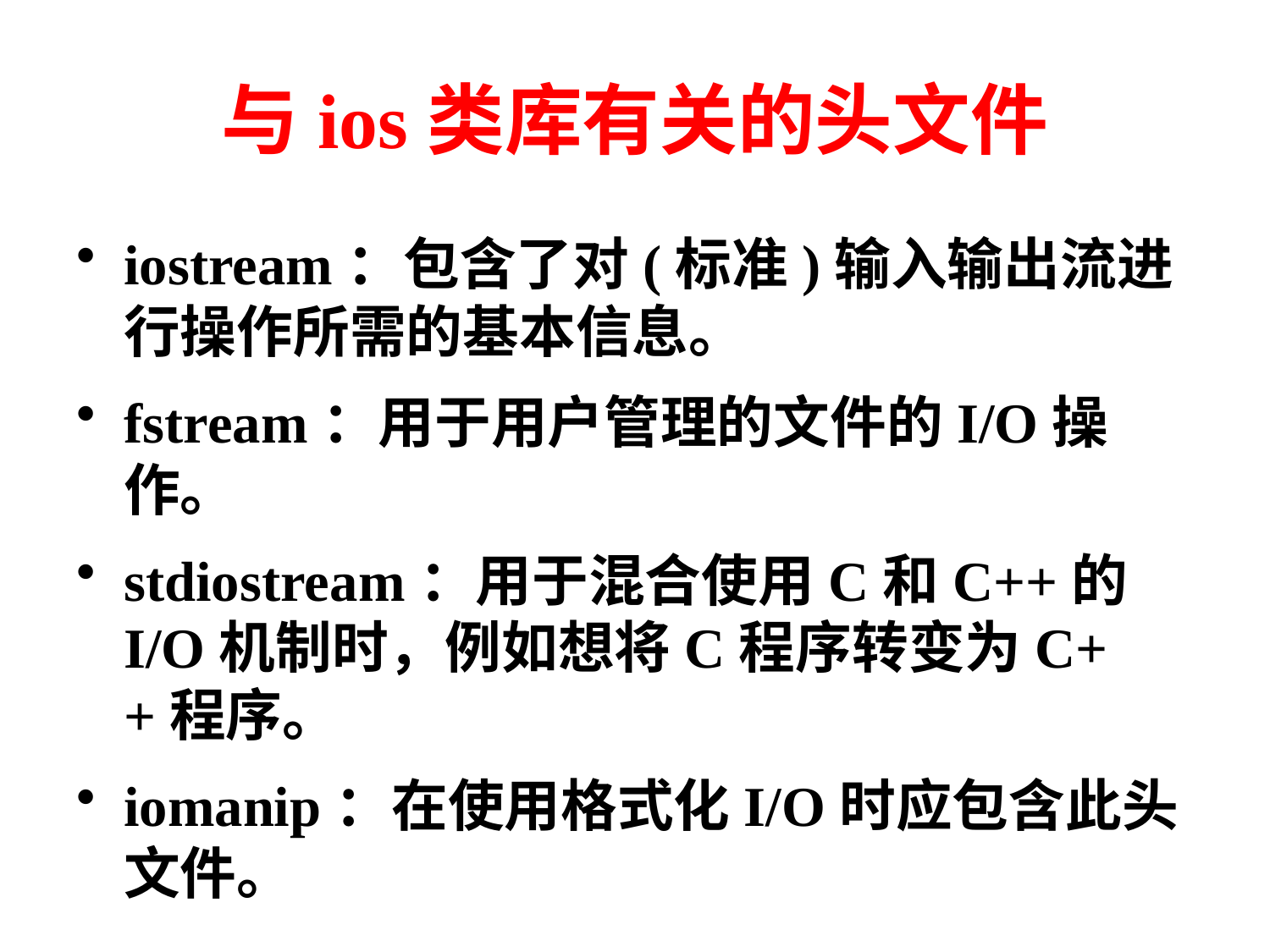

# 与ios类库有关的头文件
iostream：包含了对(标准)输入输出流进行操作所需的基本信息。
fstream：用于用户管理的文件的I/O操作。
stdiostream：用于混合使用C和C++的I/O机制时，例如想将C程序转变为C++程序。
iomanip：在使用格式化I/O时应包含此头文件。